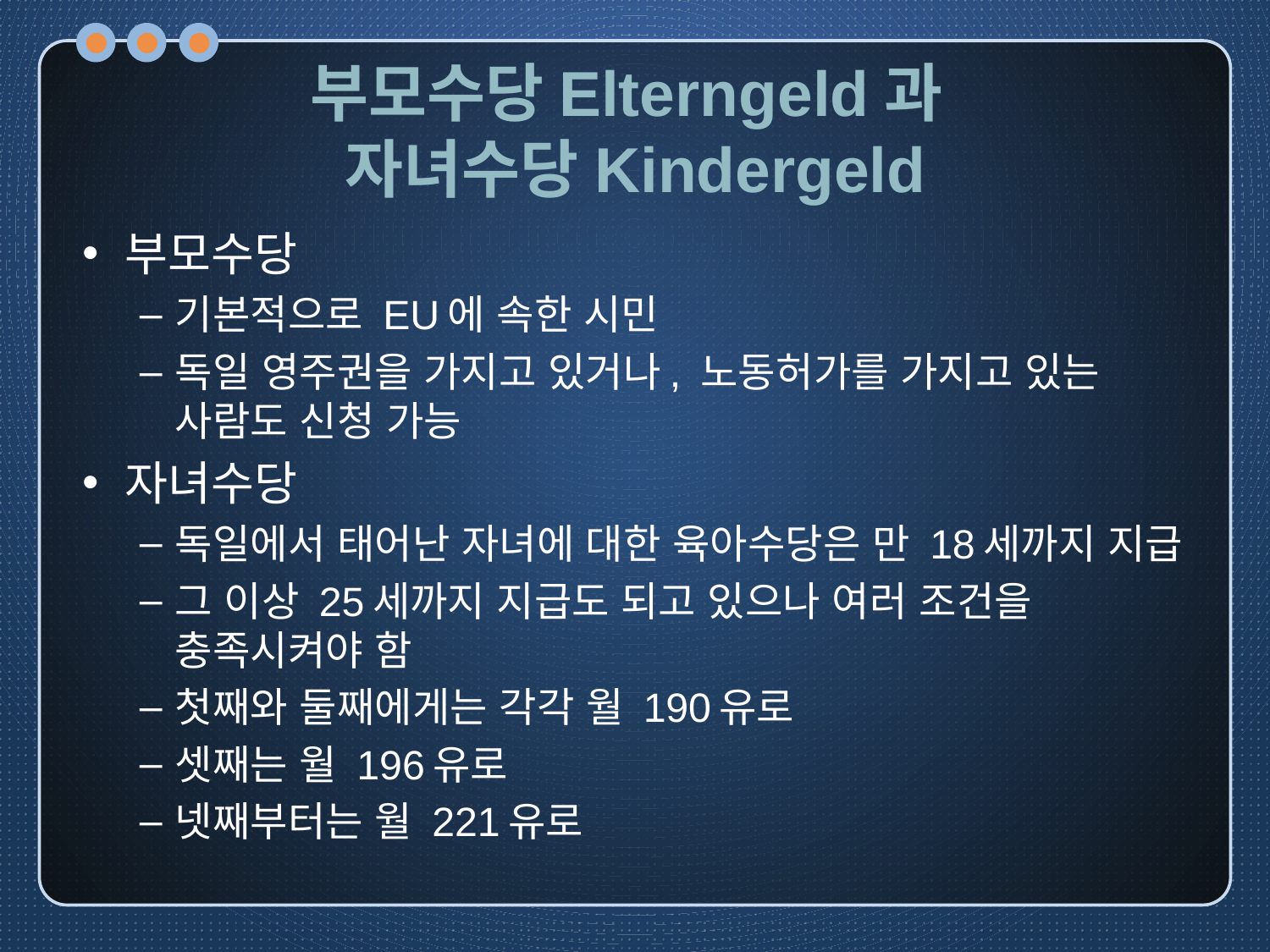

# 부모수당Elterngeld과 자녀수당Kindergeld
부모수당
기본적으로 EU에 속한 시민
독일 영주권을 가지고 있거나, 노동허가를 가지고 있는 사람도 신청 가능
자녀수당
독일에서 태어난 자녀에 대한 육아수당은 만 18세까지 지급
그 이상 25세까지 지급도 되고 있으나 여러 조건을 충족시켜야 함
첫째와 둘째에게는 각각 월 190유로
셋째는 월 196유로
넷째부터는 월 221유로